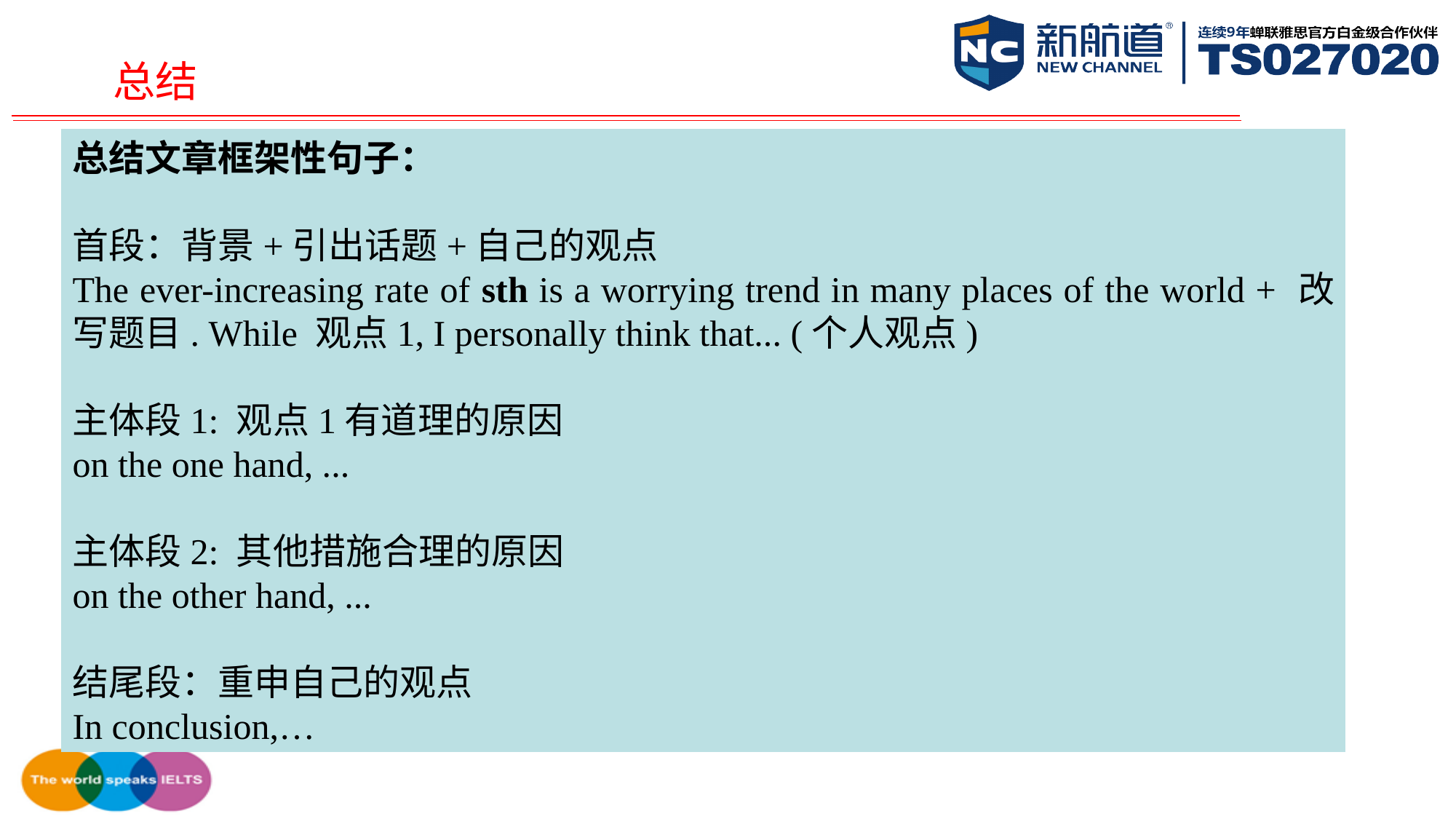

总结
总结文章框架性句子：

首段：背景+引出话题+自己的观点
The ever-increasing rate of sth is a worrying trend in many places of the world + 改写题目. While 观点1, I personally think that... (个人观点)

主体段1: 观点1有道理的原因
on the one hand, ...

主体段2: 其他措施合理的原因
on the other hand, ...

结尾段：重申自己的观点
In conclusion,…